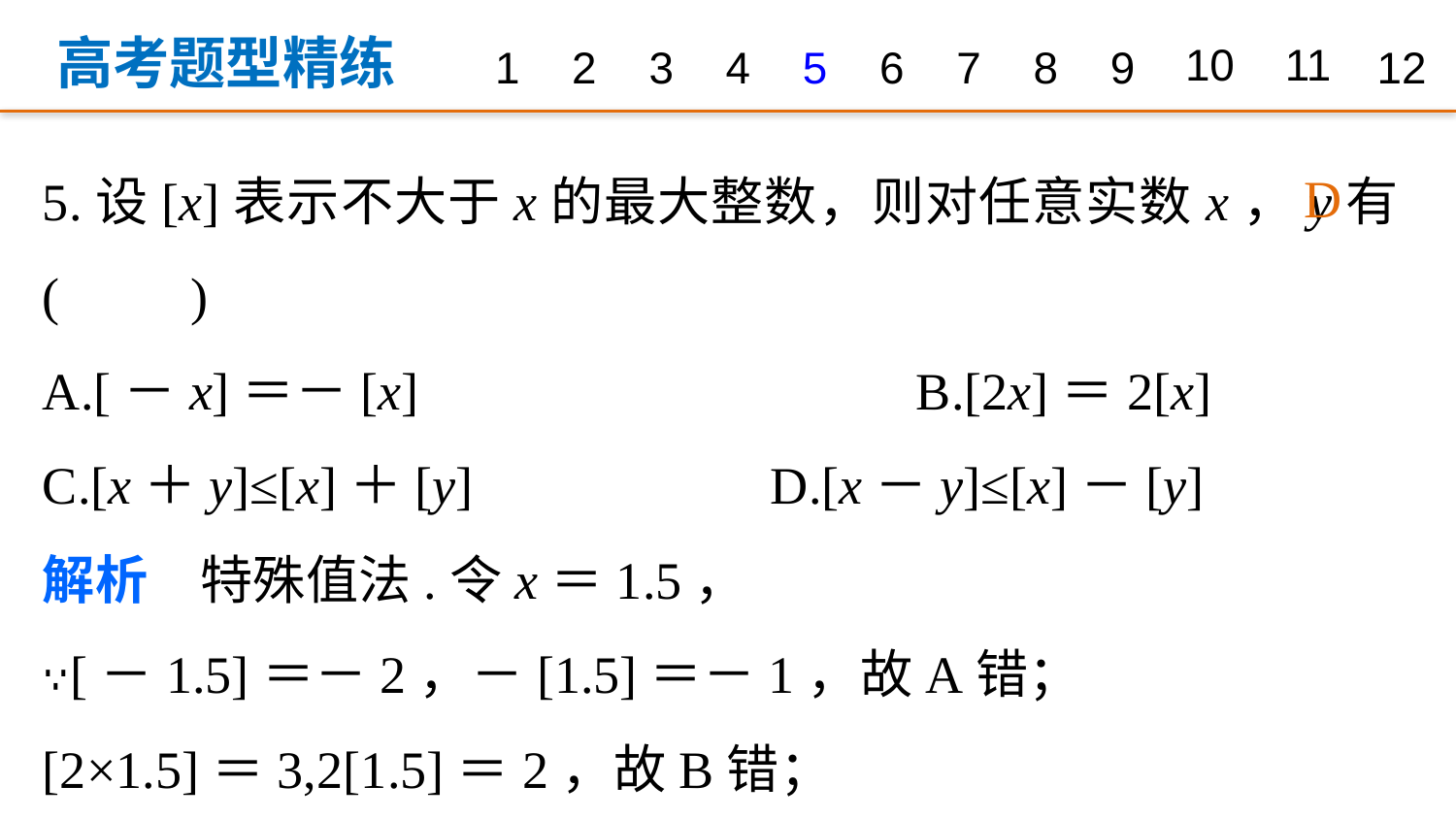

高考题型精练
1
2
3
4
5
6
7
8
9
10
11
12
5.设[x]表示不大于x的最大整数，则对任意实数x，y有(　　)
A.[－x]＝－[x]				B.[2x]＝2[x]
C.[x＋y]≤[x]＋[y]			D.[x－y]≤[x]－[y]
解析　特殊值法.令x＝1.5，
∵[－1.5]＝－2，－[1.5]＝－1，故A错；
[2×1.5]＝3,2[1.5]＝2，故B错；
令x＝1.5，y＝0.5，[x＋y]＝2，[x]＋[y]＝1＋0＝1，故C错.
D